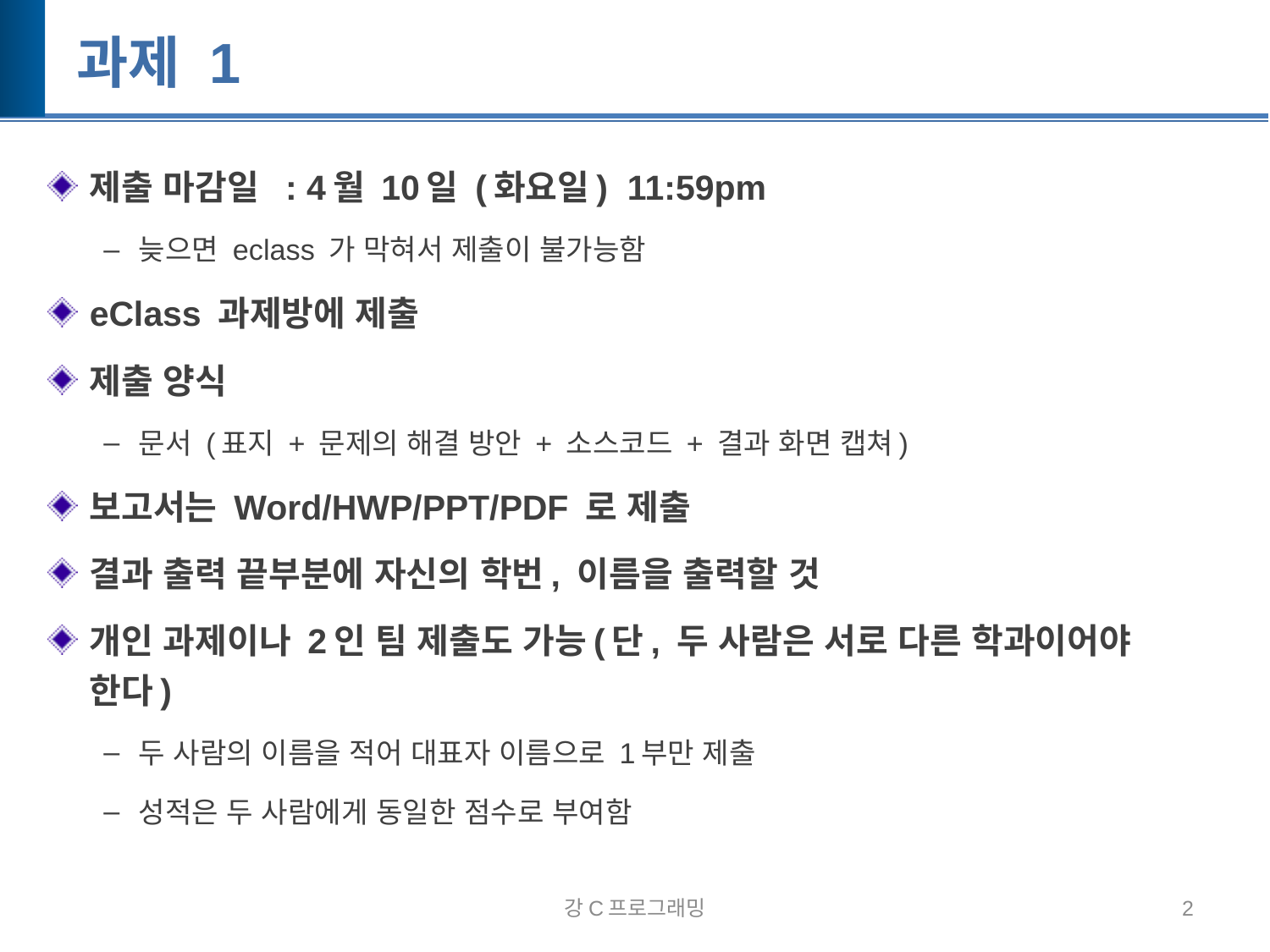

# 과제 1
제출 마감일  : 4월 10일 (화요일)  11:59pm
늦으면 eclass 가 막혀서 제출이 불가능함
eClass 과제방에 제출
제출 양식
문서 (표지 + 문제의 해결 방안 + 소스코드 + 결과 화면 캡쳐)
보고서는 Word/HWP/PPT/PDF 로 제출
결과 출력 끝부분에 자신의 학번, 이름을 출력할 것
개인 과제이나 2인 팀 제출도 가능(단, 두 사람은 서로 다른 학과이어야 한다)
두 사람의 이름을 적어 대표자 이름으로 1부만 제출
성적은 두 사람에게 동일한 점수로 부여함
강C프로그래밍
2